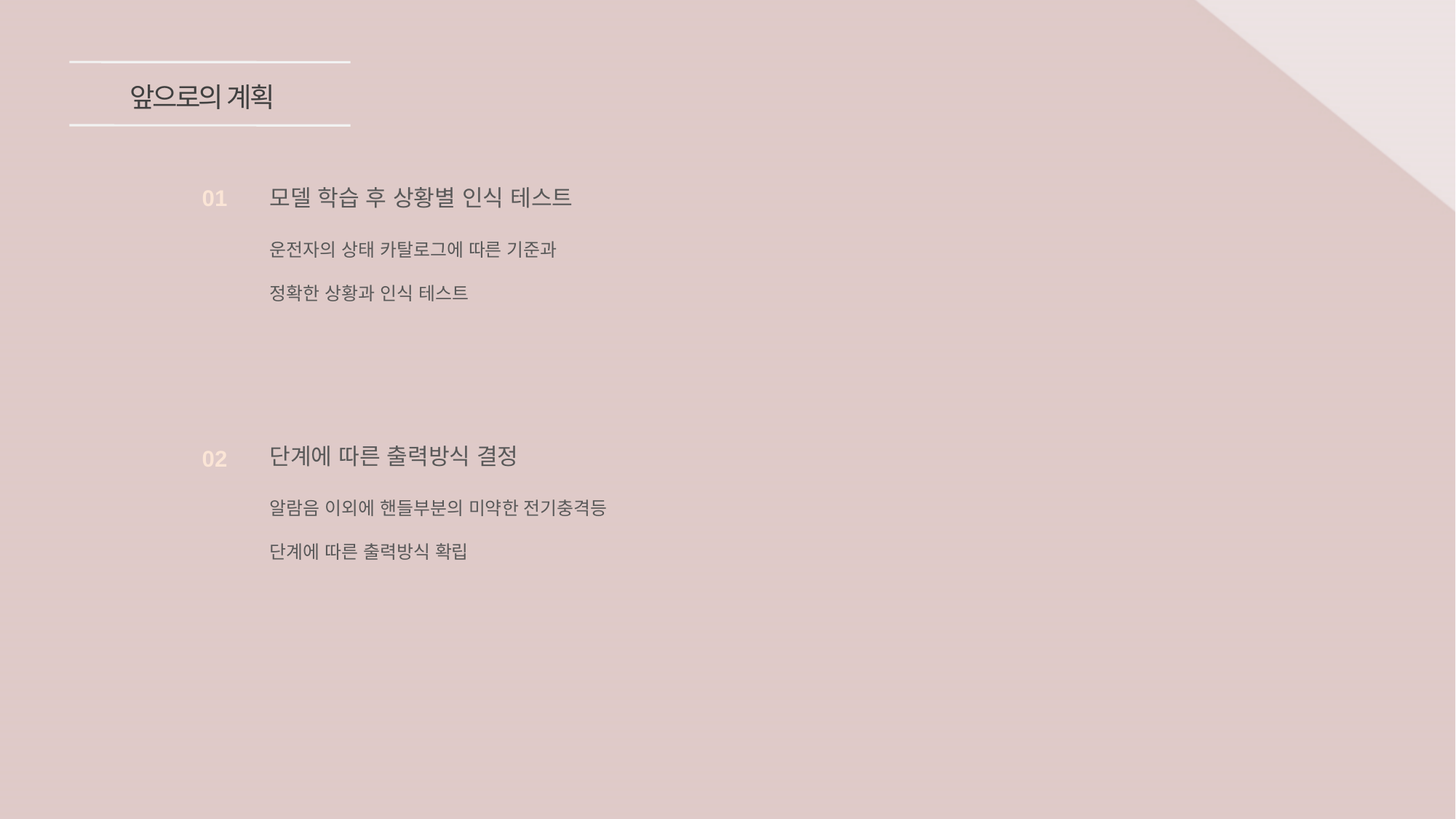

앞으로의 계획
01
모델 학습 후 상황별 인식 테스트

운전자의 상태 카탈로그에 따른 기준과

정확한 상황과 인식 테스트
단계에 따른 출력방식 결정

알람음 이외에 핸들부분의 미약한 전기충격등

단계에 따른 출력방식 확립
02